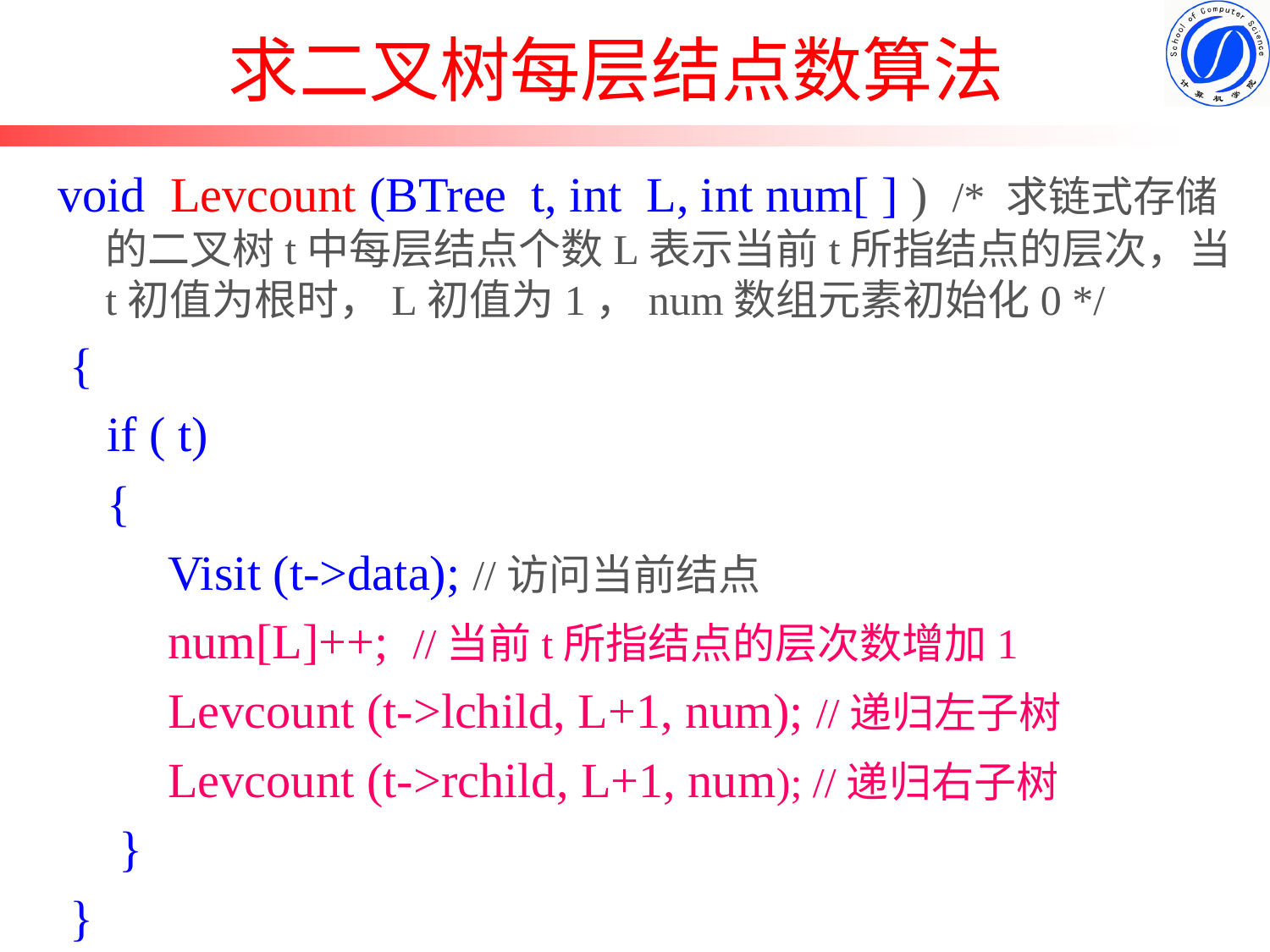

# 求二叉树每层结点数算法
void  Levcount (BTree  t, int  L, int num[ ] )  /* 求链式存储的二叉树t中每层结点个数L表示当前t所指结点的层次，当t初值为根时，L初值为1，num数组元素初始化0 */
 {
    if ( t)
    {
         Visit (t->data); //访问当前结点
         num[L]++;  //当前t所指结点的层次数增加1
         Levcount (t->lchild, L+1, num); //递归左子树
         Levcount (t->rchild, L+1, num); //递归右子树
     }
 }